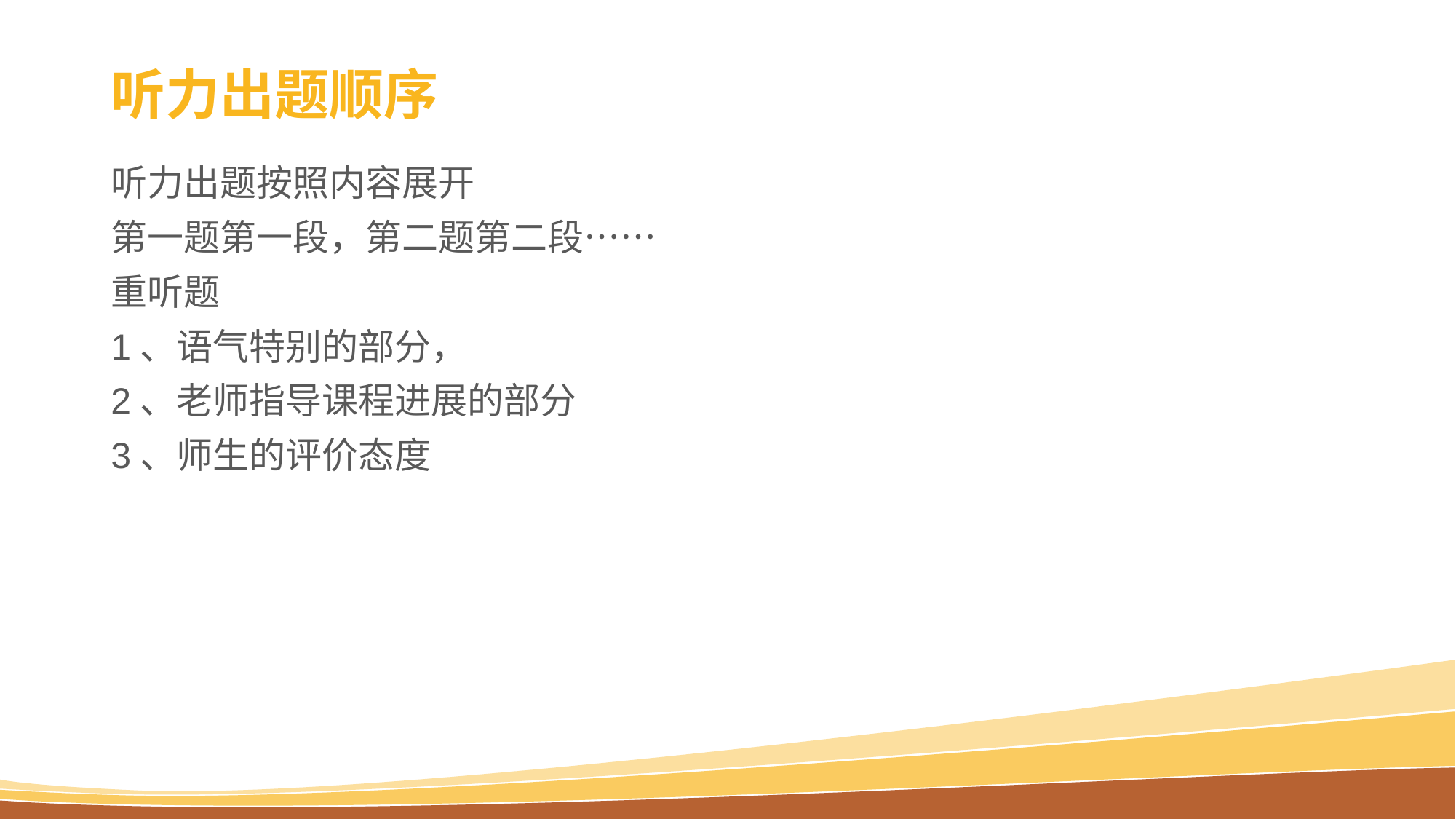

# 听力出题顺序
听力出题按照内容展开
第一题第一段，第二题第二段……
重听题
1、语气特别的部分，
2、老师指导课程进展的部分
3、师生的评价态度